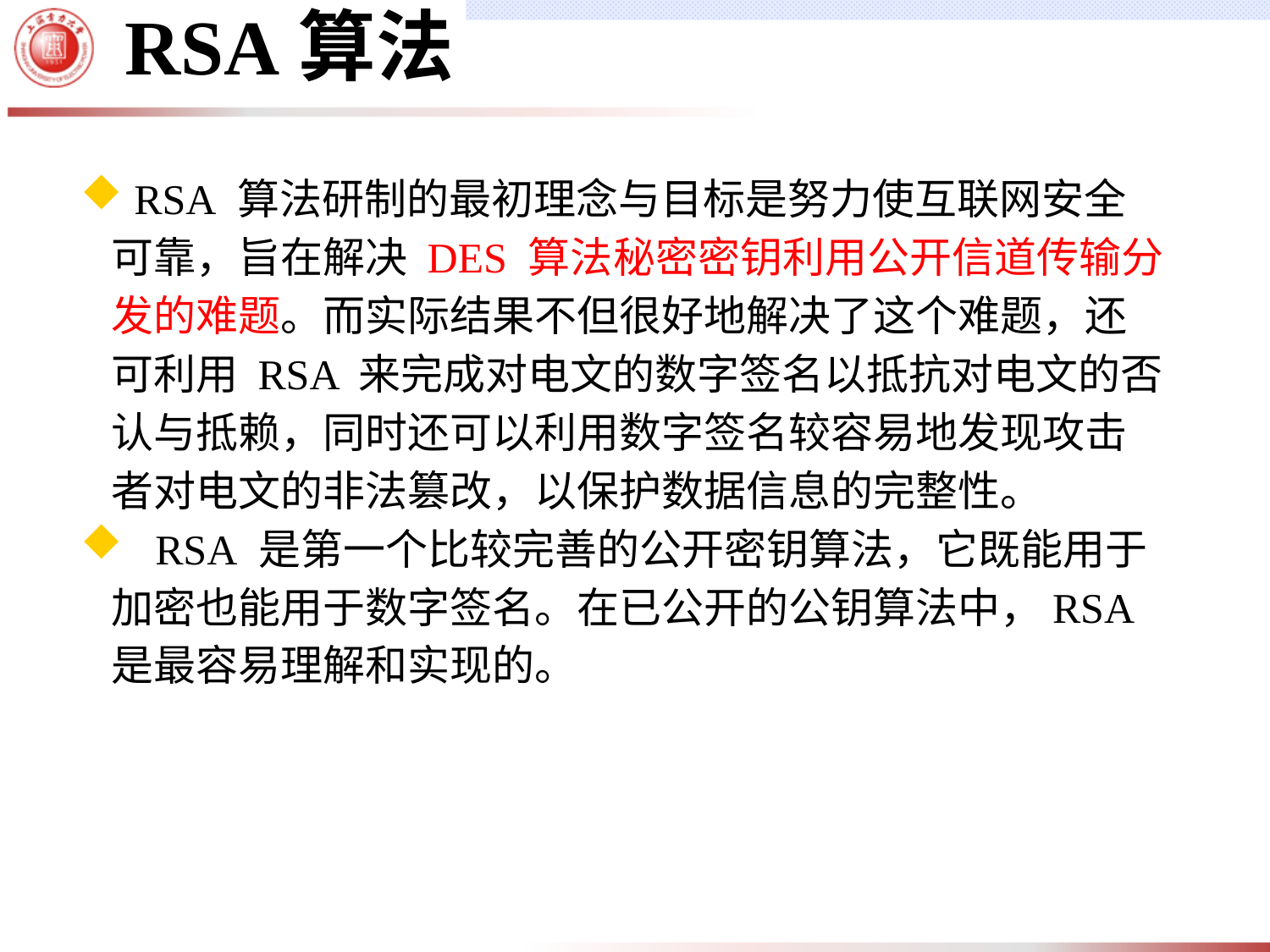

RSA算法
 RSA 算法研制的最初理念与目标是努力使互联网安全可靠，旨在解决 DES 算法秘密密钥利用公开信道传输分发的难题。而实际结果不但很好地解决了这个难题，还可利用 RSA 来完成对电文的数字签名以抵抗对电文的否认与抵赖，同时还可以利用数字签名较容易地发现攻击者对电文的非法篡改，以保护数据信息的完整性。
   RSA 是第一个比较完善的公开密钥算法，它既能用于加密也能用于数字签名。在已公开的公钥算法中，RSA 是最容易理解和实现的。